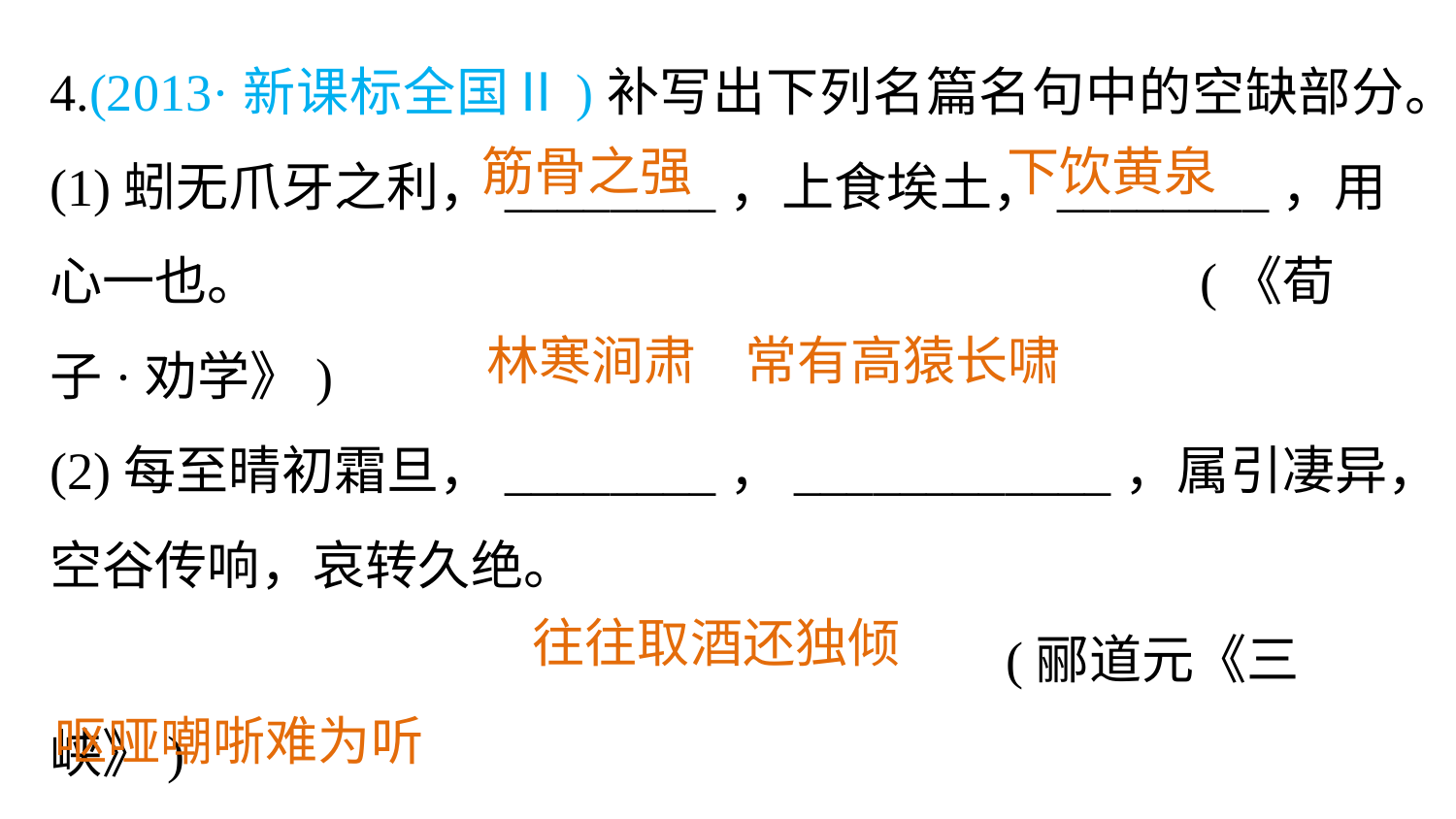

4.(2013·新课标全国Ⅱ)补写出下列名篇名句中的空缺部分。
(1)蚓无爪牙之利，________，上食埃土，________，用心一也。                    				          (《荀子·劝学》)
(2)每至晴初霜旦，________，____________，属引凄异，空谷传响，哀转久绝。
                                                                         (郦道元《三峡》)
(3)春江花朝秋月夜，______________。岂无山歌与村笛，______________。                                 	   (白居易《琵琶行》)
筋骨之强
下饮黄泉
林寒涧肃
常有高猿长啸
往往取酒还独倾
呕哑嘲哳难为听